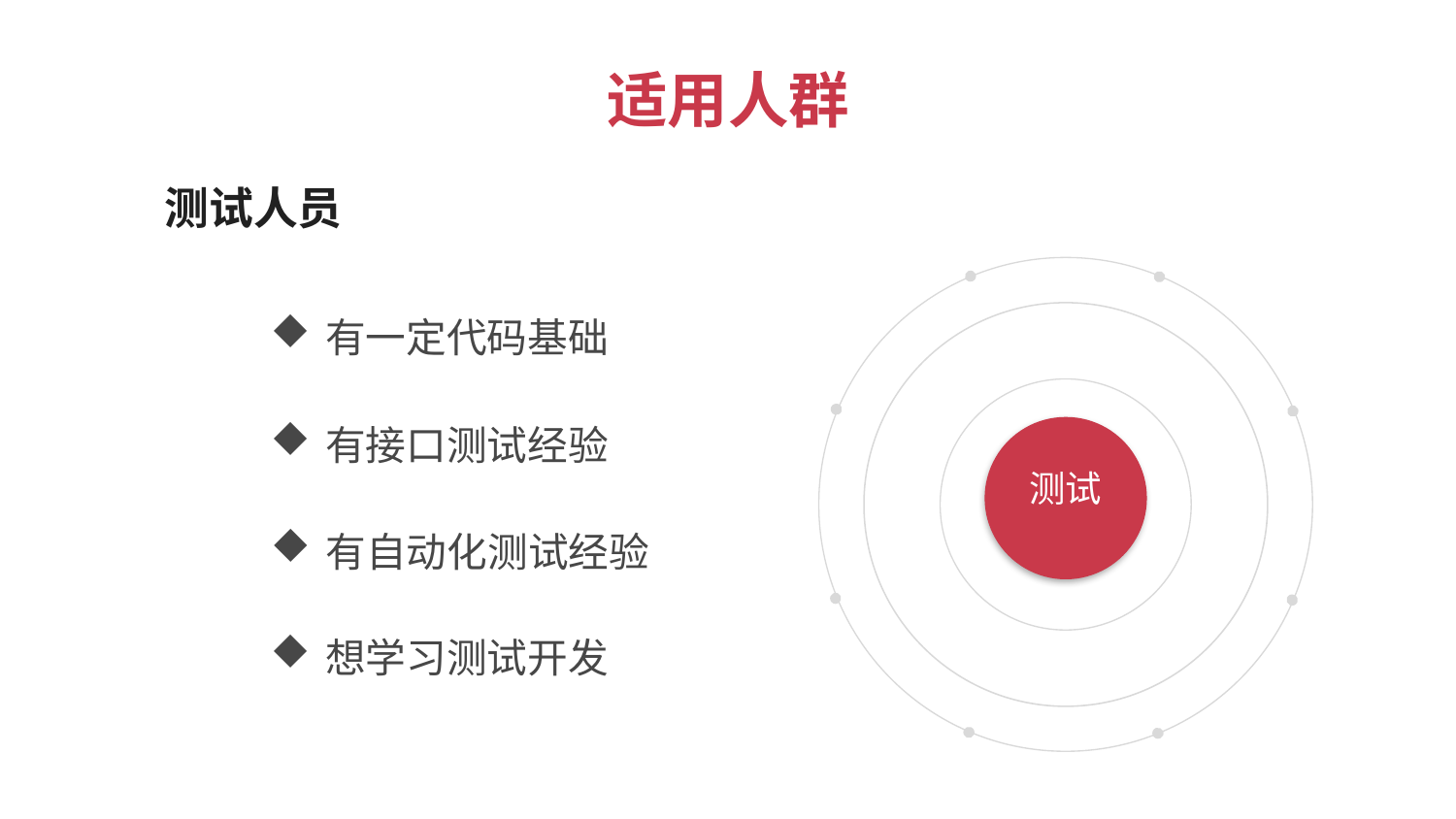

适用人群

测试人员

有一定代码基础
有接口测试经验

测试
有自动化测试经验
想学习测试开发